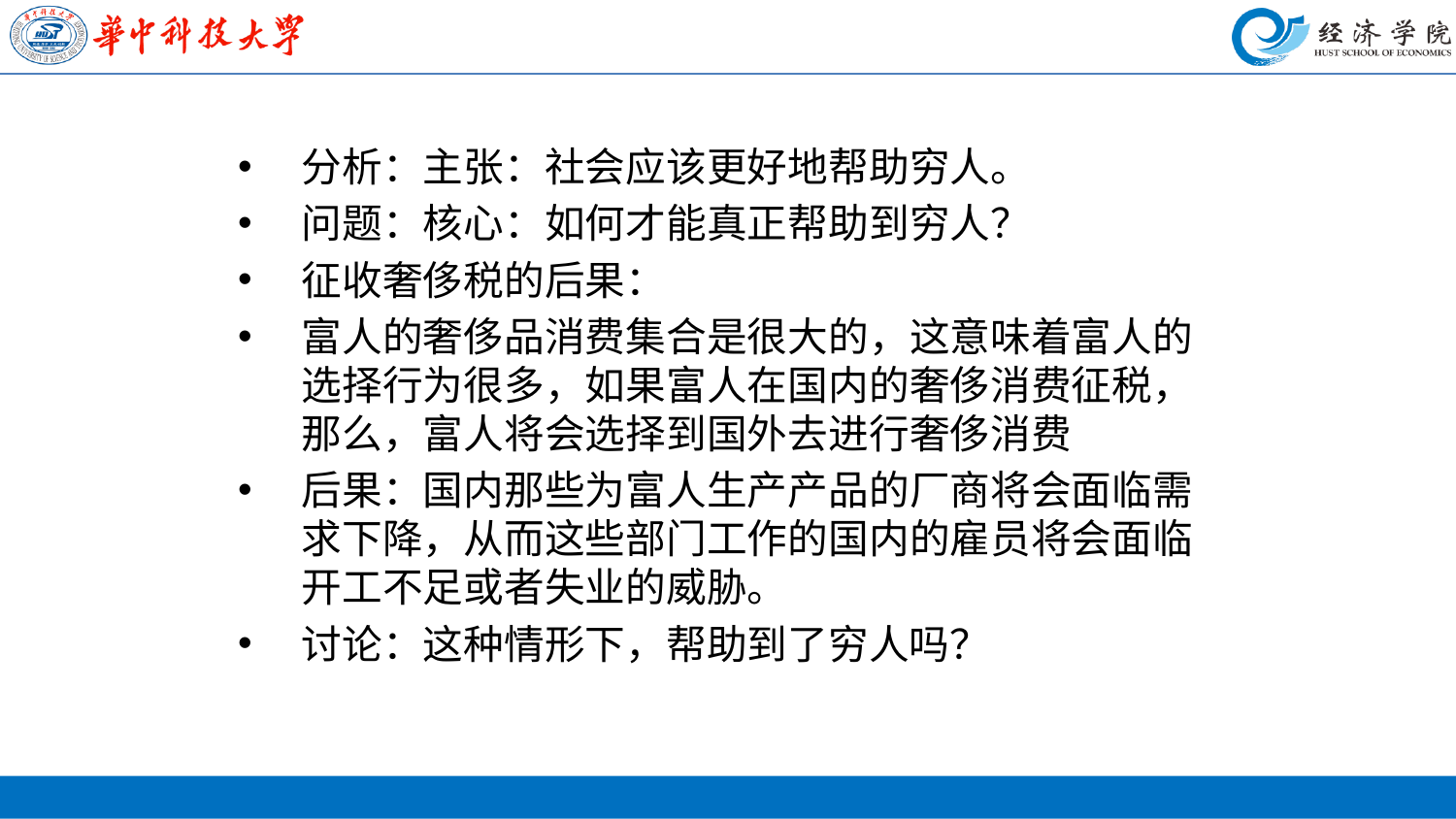

分析：主张：社会应该更好地帮助穷人。
问题：核心：如何才能真正帮助到穷人？
征收奢侈税的后果：
富人的奢侈品消费集合是很大的，这意味着富人的选择行为很多，如果富人在国内的奢侈消费征税，那么，富人将会选择到国外去进行奢侈消费
后果：国内那些为富人生产产品的厂商将会面临需求下降，从而这些部门工作的国内的雇员将会面临开工不足或者失业的威胁。
讨论：这种情形下，帮助到了穷人吗？